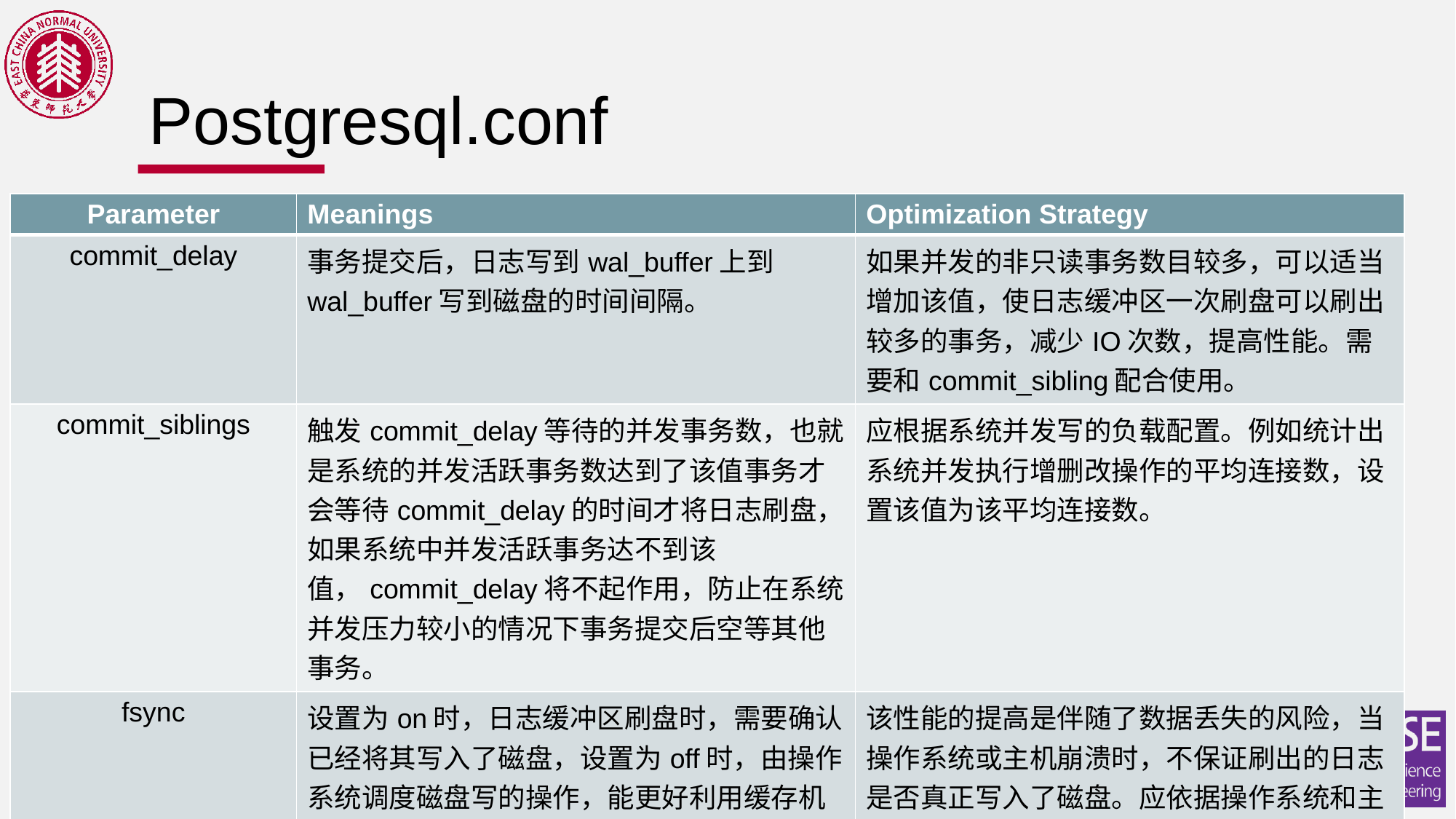

# Postgresql.conf
| Parameter | Meanings | Optimization Strategy |
| --- | --- | --- |
| commit\_delay | 事务提交后，日志写到wal\_buffer上到wal\_buffer写到磁盘的时间间隔。 | 如果并发的非只读事务数目较多，可以适当增加该值，使日志缓冲区一次刷盘可以刷出较多的事务，减少IO次数，提高性能。需要和commit\_sibling配合使用。 |
| commit\_siblings | 触发commit\_delay等待的并发事务数，也就是系统的并发活跃事务数达到了该值事务才会等待commit\_delay的时间才将日志刷盘，如果系统中并发活跃事务达不到该值，commit\_delay将不起作用，防止在系统并发压力较小的情况下事务提交后空等其他事务。 | 应根据系统并发写的负载配置。例如统计出系统并发执行增删改操作的平均连接数，设置该值为该平均连接数。 |
| fsync | 设置为on时，日志缓冲区刷盘时，需要确认已经将其写入了磁盘，设置为off时，由操作系统调度磁盘写的操作，能更好利用缓存机制，提高IO性能。 | 该性能的提高是伴随了数据丢失的风险，当操作系统或主机崩溃时，不保证刷出的日志是否真正写入了磁盘。应依据操作系统和主机的稳定性来配置。 |